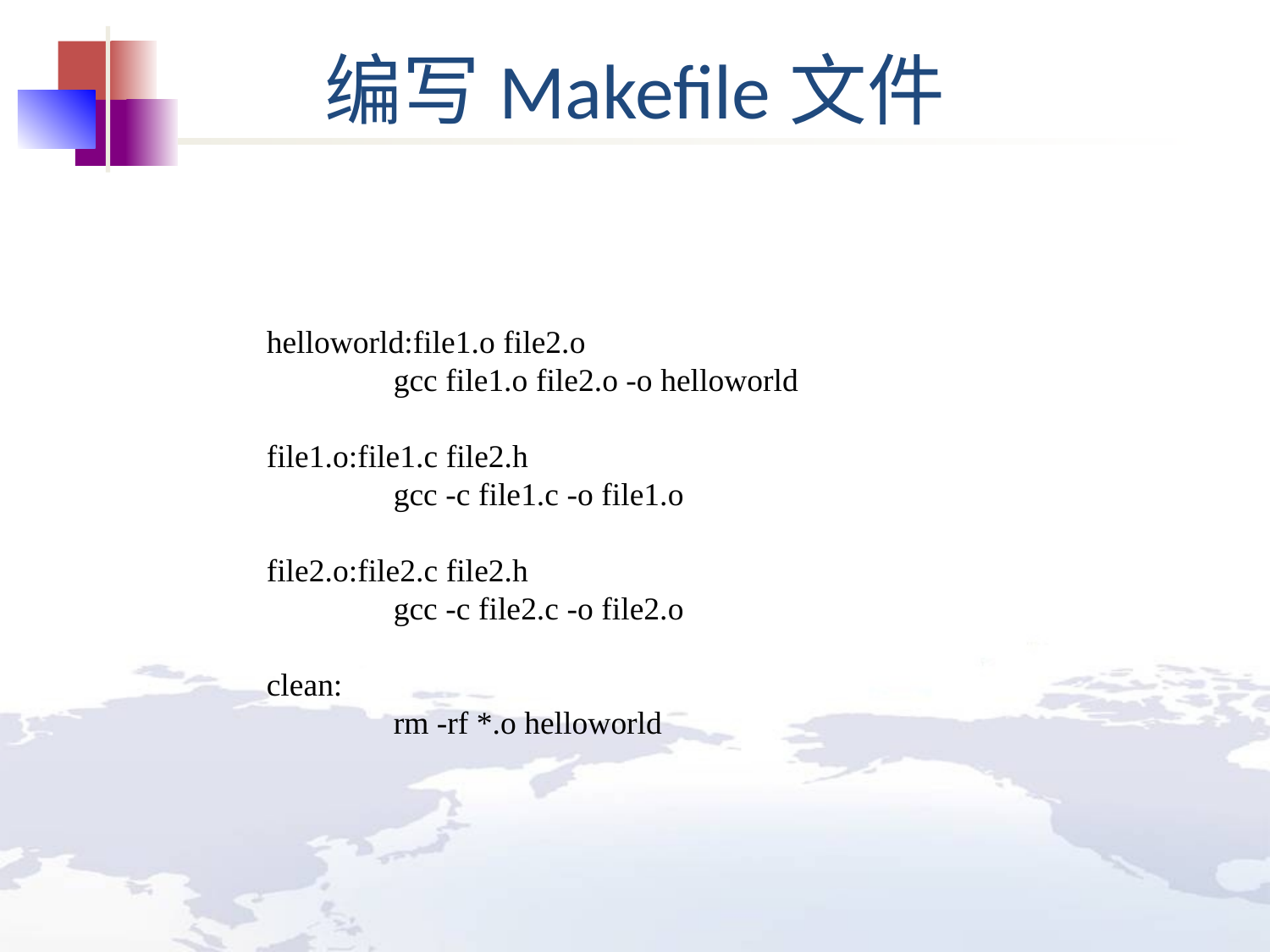

编写Makefile文件
helloworld:file1.o file2.o
	gcc file1.o file2.o -o helloworld

file1.o:file1.c file2.h
	gcc -c file1.c -o file1.o

file2.o:file2.c file2.h
	gcc -c file2.c -o file2.o

clean:
	rm -rf *.o helloworld